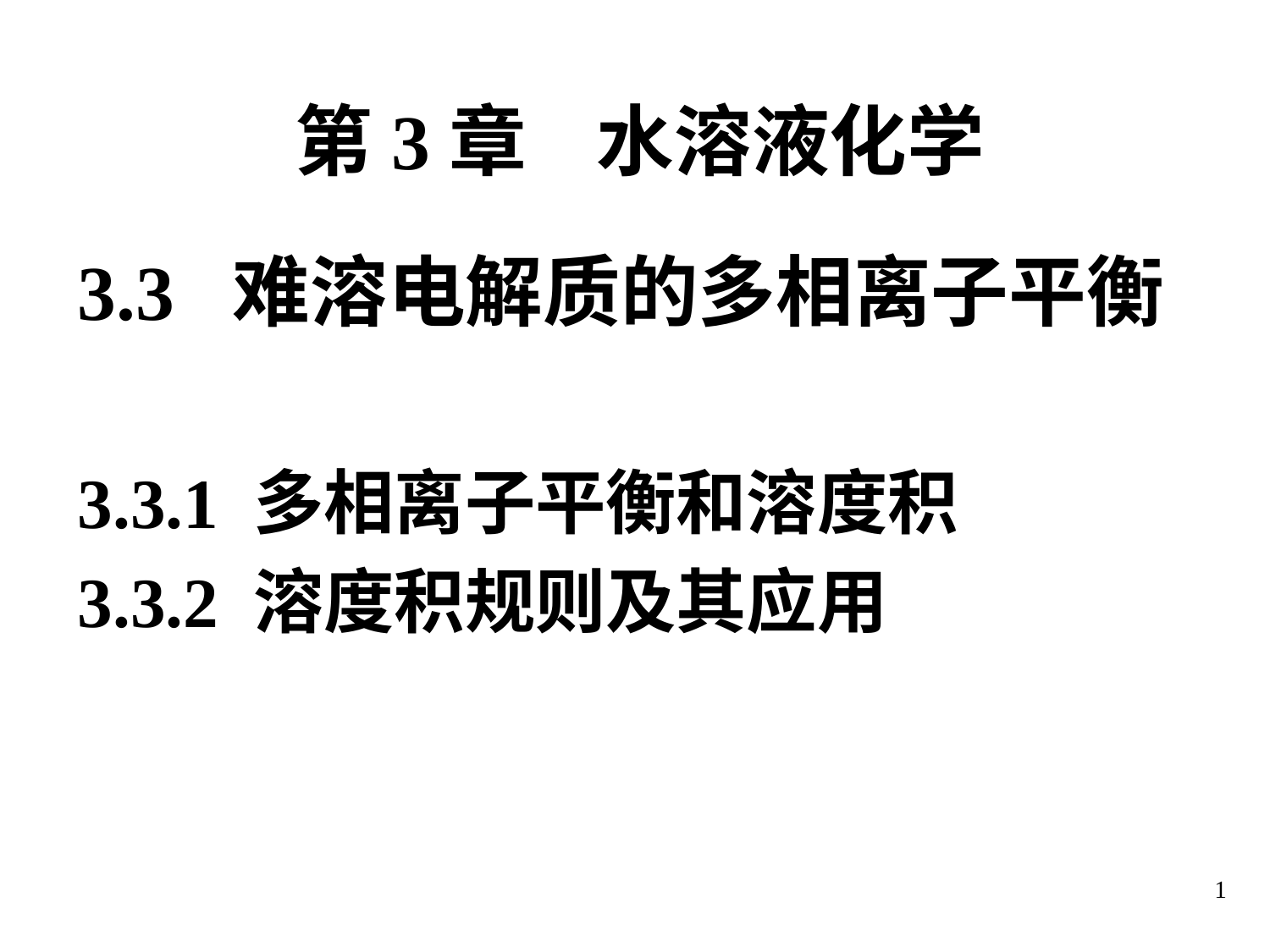

# 第3章    水溶液化学
3.3  难溶电解质的多相离子平衡

3.3.1 多相离子平衡和溶度积
3.3.2 溶度积规则及其应用

1